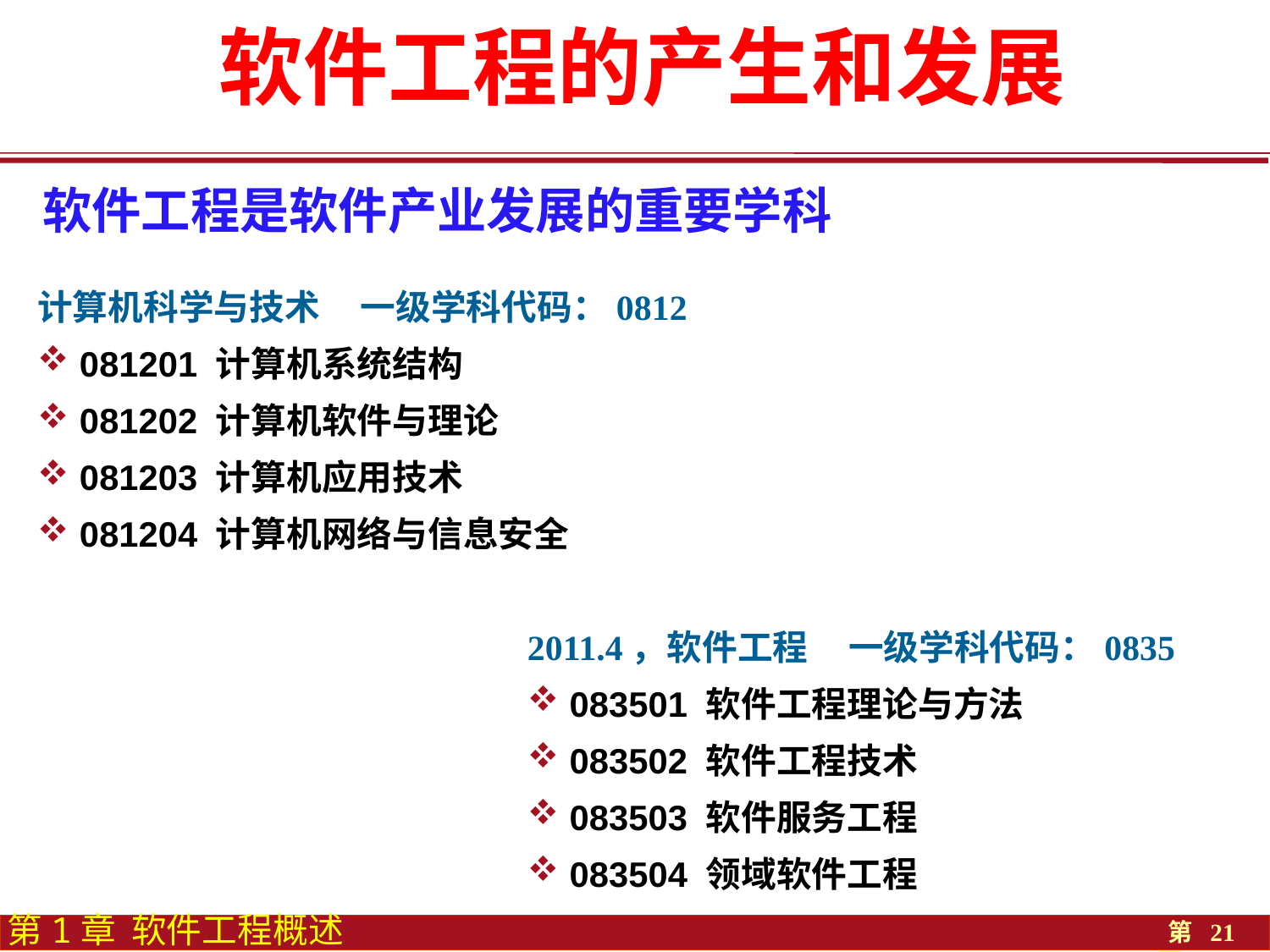

软件工程的产生和发展
软件工程是软件产业发展的重要学科
计算机科学与技术     一级学科代码：0812
 081201 计算机系统结构
 081202 计算机软件与理论
 081203 计算机应用技术
 081204 计算机网络与信息安全
2011.4，软件工程     一级学科代码：0835
 083501 软件工程理论与方法
 083502 软件工程技术
 083503 软件服务工程
 083504 领域软件工程